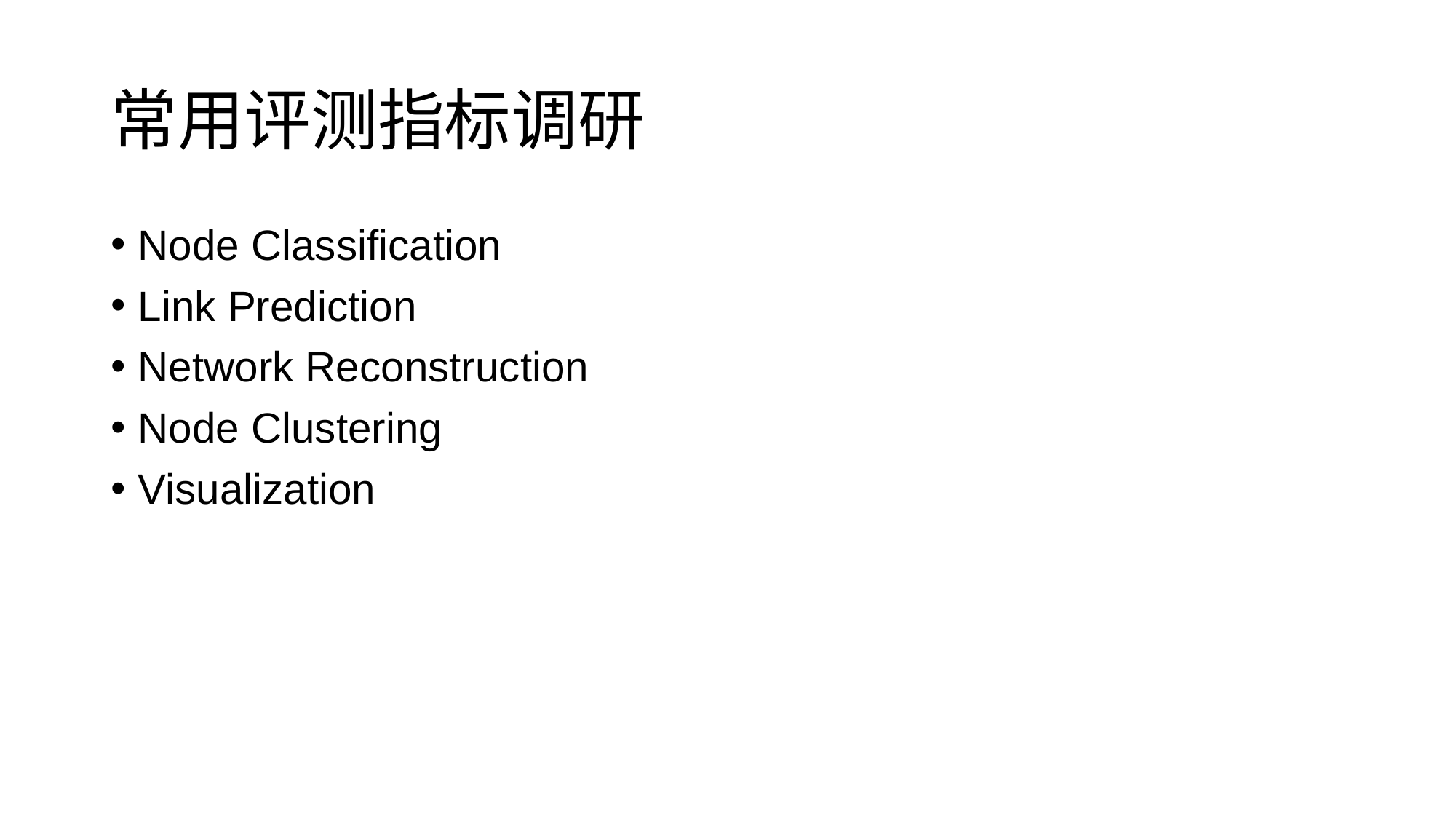

# 常用评测指标调研
Node Classification
Link Prediction
Network Reconstruction
Node Clustering
Visualization